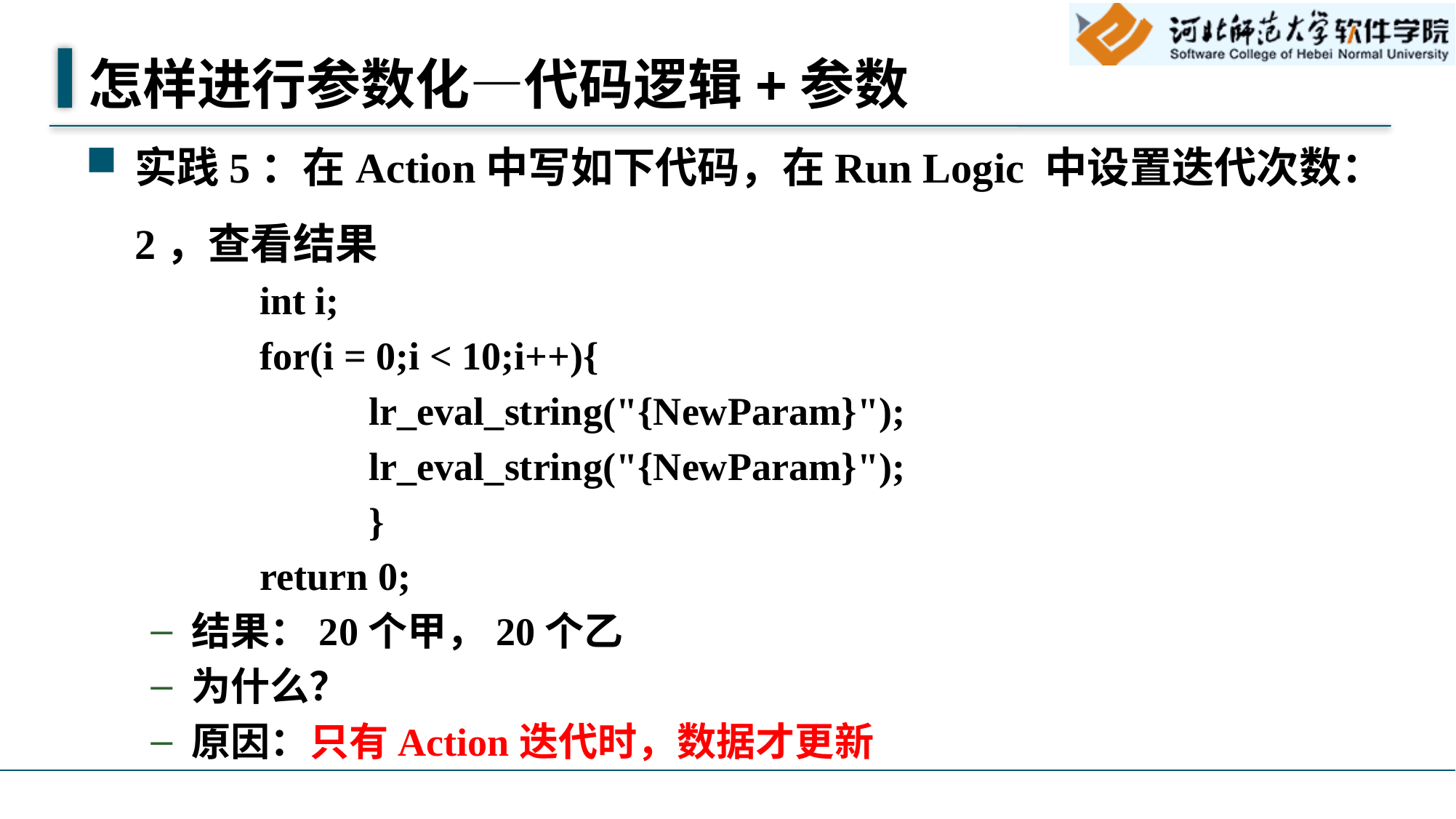

# 怎样进行参数化—代码逻辑+参数
实践5：在Action中写如下代码，在Run Logic 中设置迭代次数：2，查看结果
	int i;
	for(i = 0;i < 10;i++){
		lr_eval_string("{NewParam}");
		lr_eval_string("{NewParam}");
		}
	return 0;
结果：20个甲，20个乙
为什么？
原因：只有Action迭代时，数据才更新